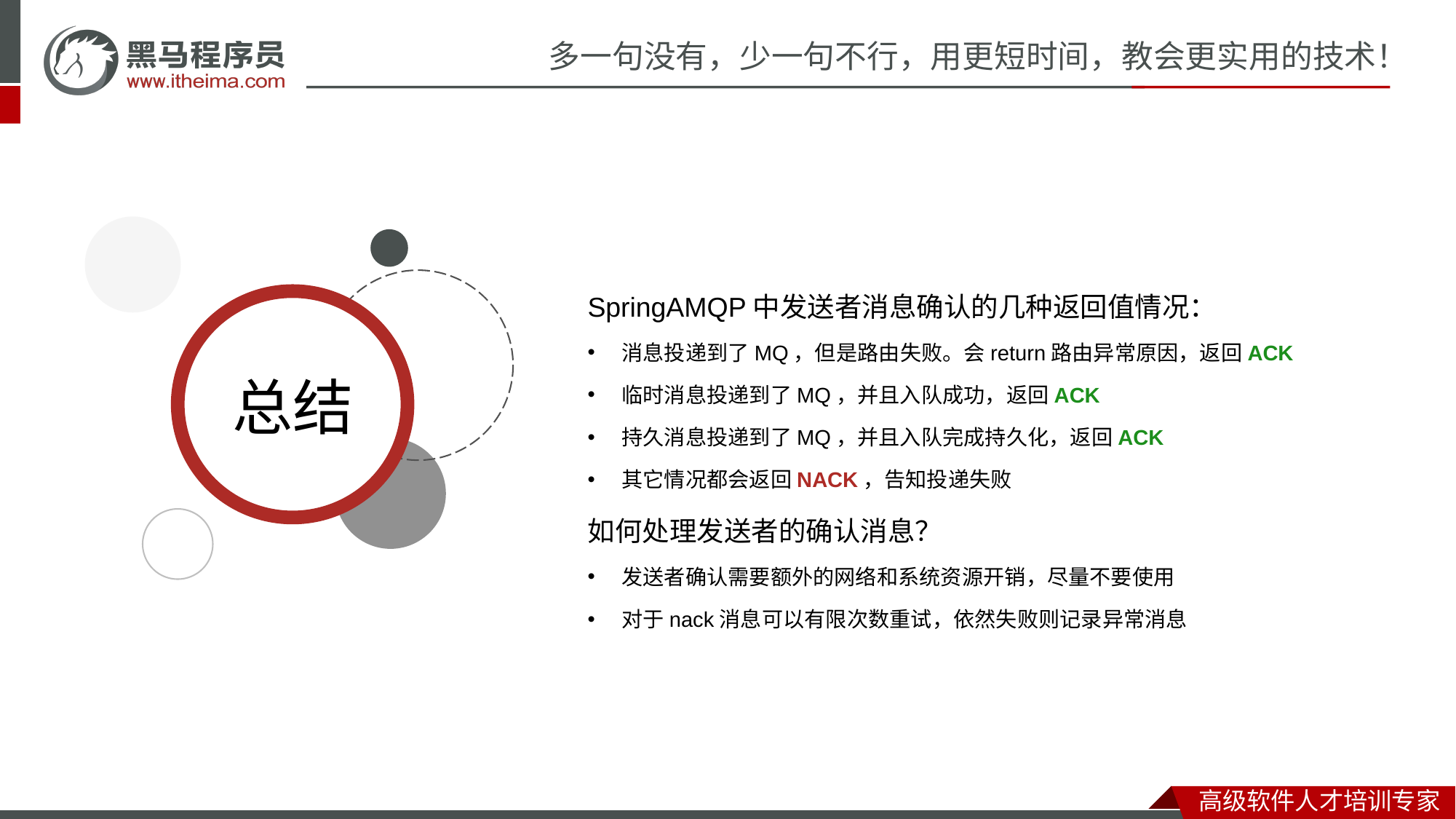

SpringAMQP中发送者消息确认的几种返回值情况：
消息投递到了MQ，但是路由失败。会return路由异常原因，返回ACK
临时消息投递到了MQ，并且入队成功，返回ACK
持久消息投递到了MQ，并且入队完成持久化，返回ACK
其它情况都会返回NACK，告知投递失败
如何处理发送者的确认消息？
发送者确认需要额外的网络和系统资源开销，尽量不要使用
对于nack消息可以有限次数重试，依然失败则记录异常消息